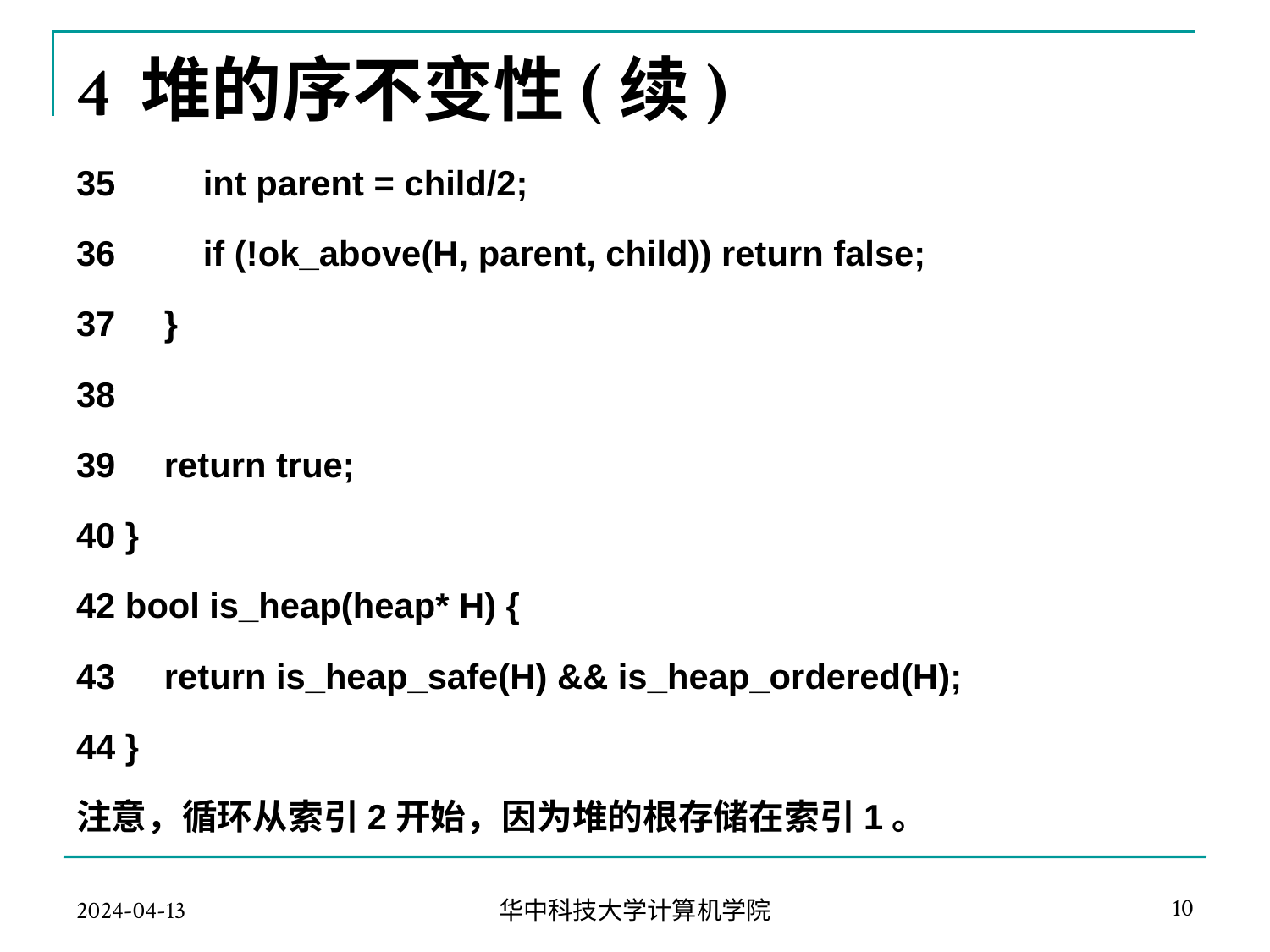

# 4 堆的序不变性(续)
35         int parent = child/2;
36         if (!ok_above(H, parent, child)) return false;
37     }
38
39     return true;
40 }
42 bool is_heap(heap* H) {
43     return is_heap_safe(H) && is_heap_ordered(H);
44 }
注意，循环从索引2开始，因为堆的根存储在索引1。
2024-04-13
10
华中科技大学计算机学院